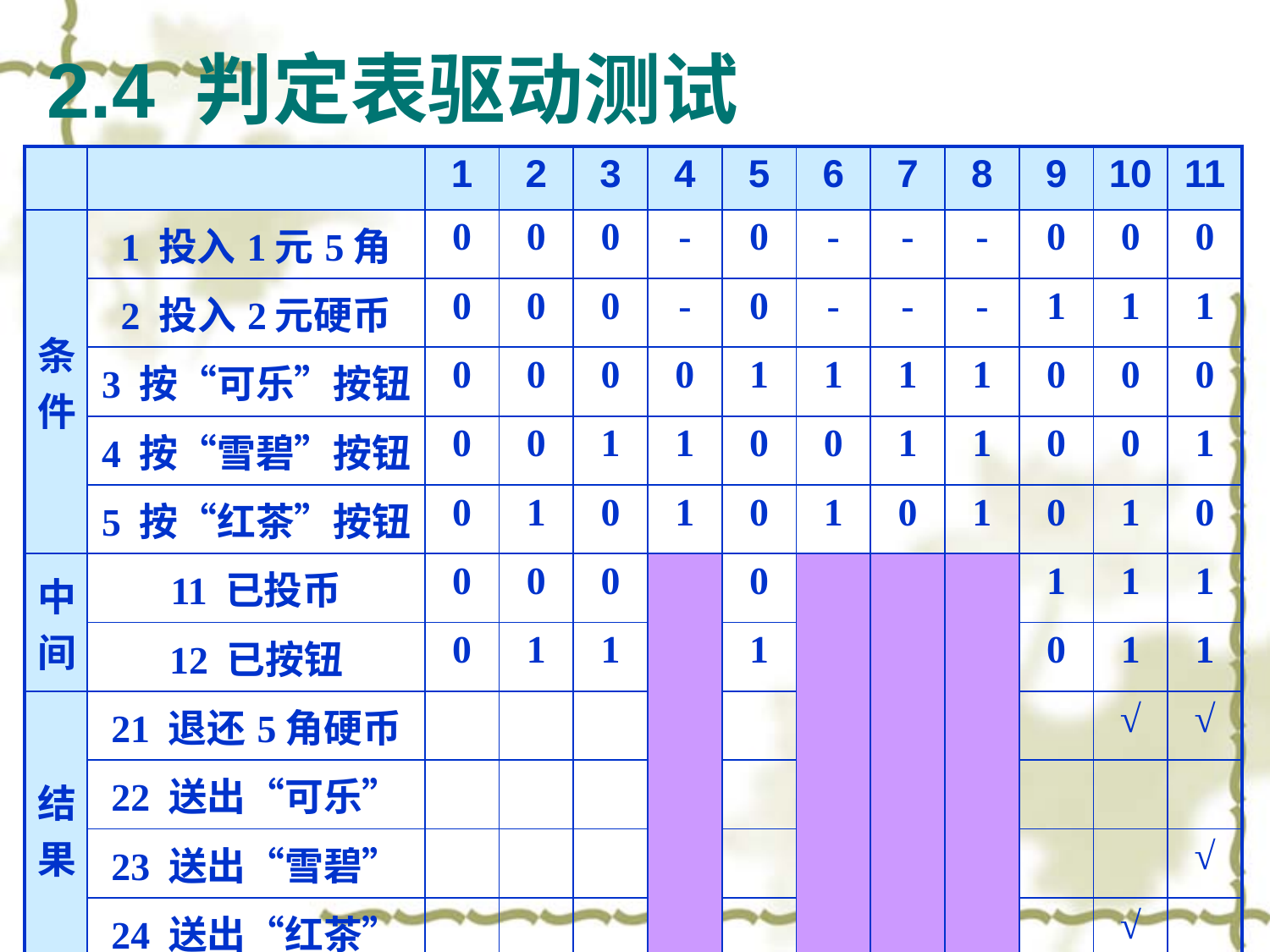

# 2.4 判定表驱动测试
|  |  | 1 | 2 | 3 | 4 | 5 | 6 | 7 | 8 | 9 | 10 | 11 |
| --- | --- | --- | --- | --- | --- | --- | --- | --- | --- | --- | --- | --- |
| 条件 | 1 投入1元5角 | 0 | 0 | 0 | - | 0 | - | - | - | 0 | 0 | 0 |
|  | 2 投入2元硬币 | 0 | 0 | 0 | - | 0 | - | - | - | 1 | 1 | 1 |
|  | 3 按“可乐”按钮 | 0 | 0 | 0 | 0 | 1 | 1 | 1 | 1 | 0 | 0 | 0 |
|  | 4 按“雪碧”按钮 | 0 | 0 | 1 | 1 | 0 | 0 | 1 | 1 | 0 | 0 | 1 |
|  | 5 按“红茶”按钮 | 0 | 1 | 0 | 1 | 0 | 1 | 0 | 1 | 0 | 1 | 0 |
| 中间 | 11 已投币 | 0 | 0 | 0 |  | 0 |  |  |  | 1 | 1 | 1 |
|  | 12 已按钮 | 0 | 1 | 1 |  | 1 |  |  |  | 0 | 1 | 1 |
| 结果 | 21 退还5角硬币 |  |  |  |  |  |  |  |  |  | √ | √ |
|  | 22 送出“可乐” |  |  |  |  |  |  |  |  |  |  |  |
|  | 23 送出“雪碧” |  |  |  |  |  |  |  |  |  |  | √ |
|  | 24 送出“红茶” |  |  |  |  |  |  |  |  |  | √ |  |